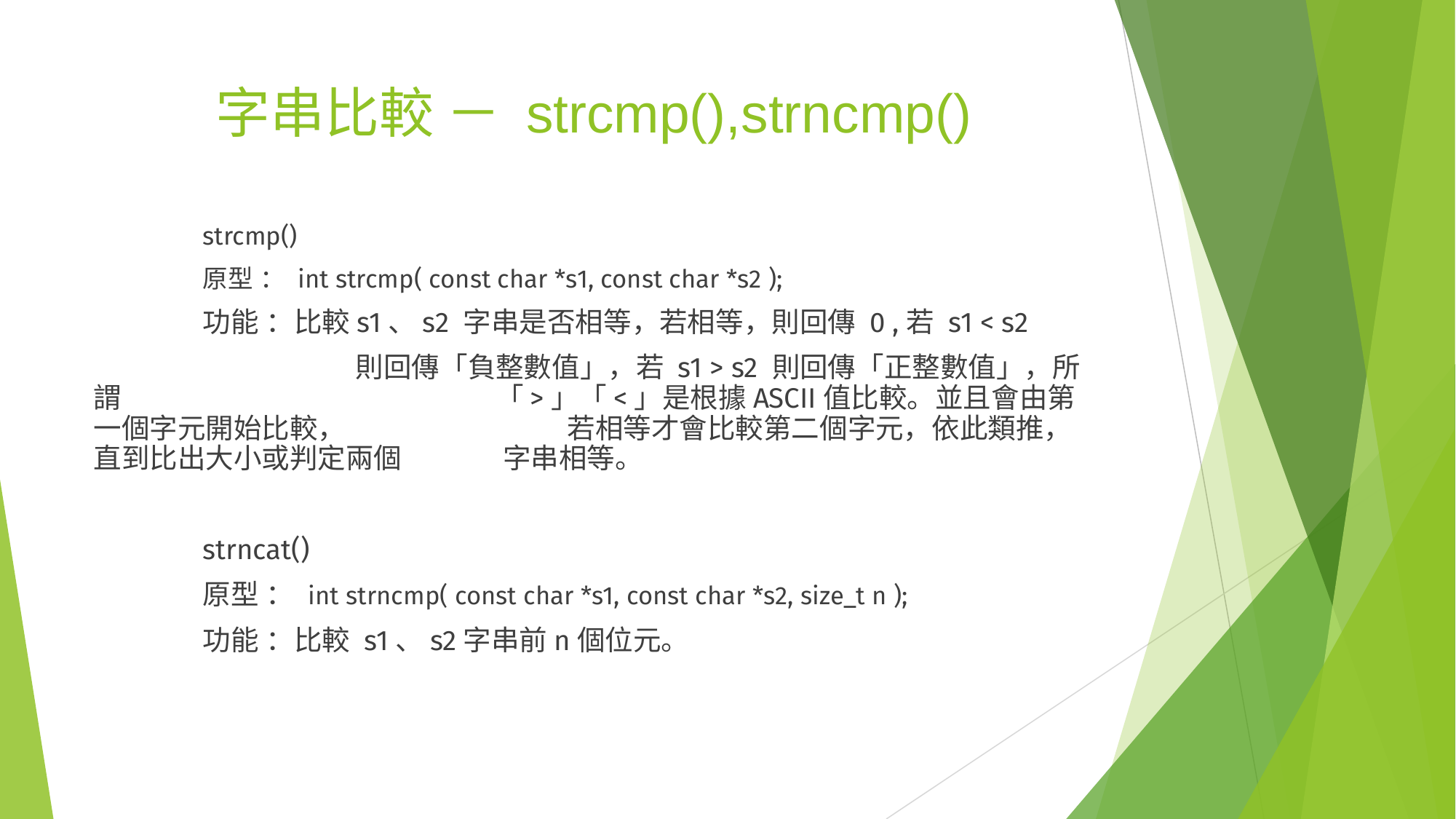

# 字串比較 － strcmp(),strncmp()
	strcmp()
	原型 ： int strcmp( const char *s1, const char *s2 );
	功能 ：比較s1、s2 字串是否相等，若相等，則回傳 0 ,若 s1 < s2
		     則回傳「負整數值」，若 s1 > s2 則回傳「正整數值」，所謂			          「>」「<」是根據ASCII值比較。並且會由第一個字元開始比較，        		     若相等才會比較第二個字元，依此類推，直到比出大小或判定兩個  	           字串相等。

	strncat()
	原型 ： int strncmp( const char *s1, const char *s2, size_t n );
	功能 ：比較 s1、s2字串前n個位元。